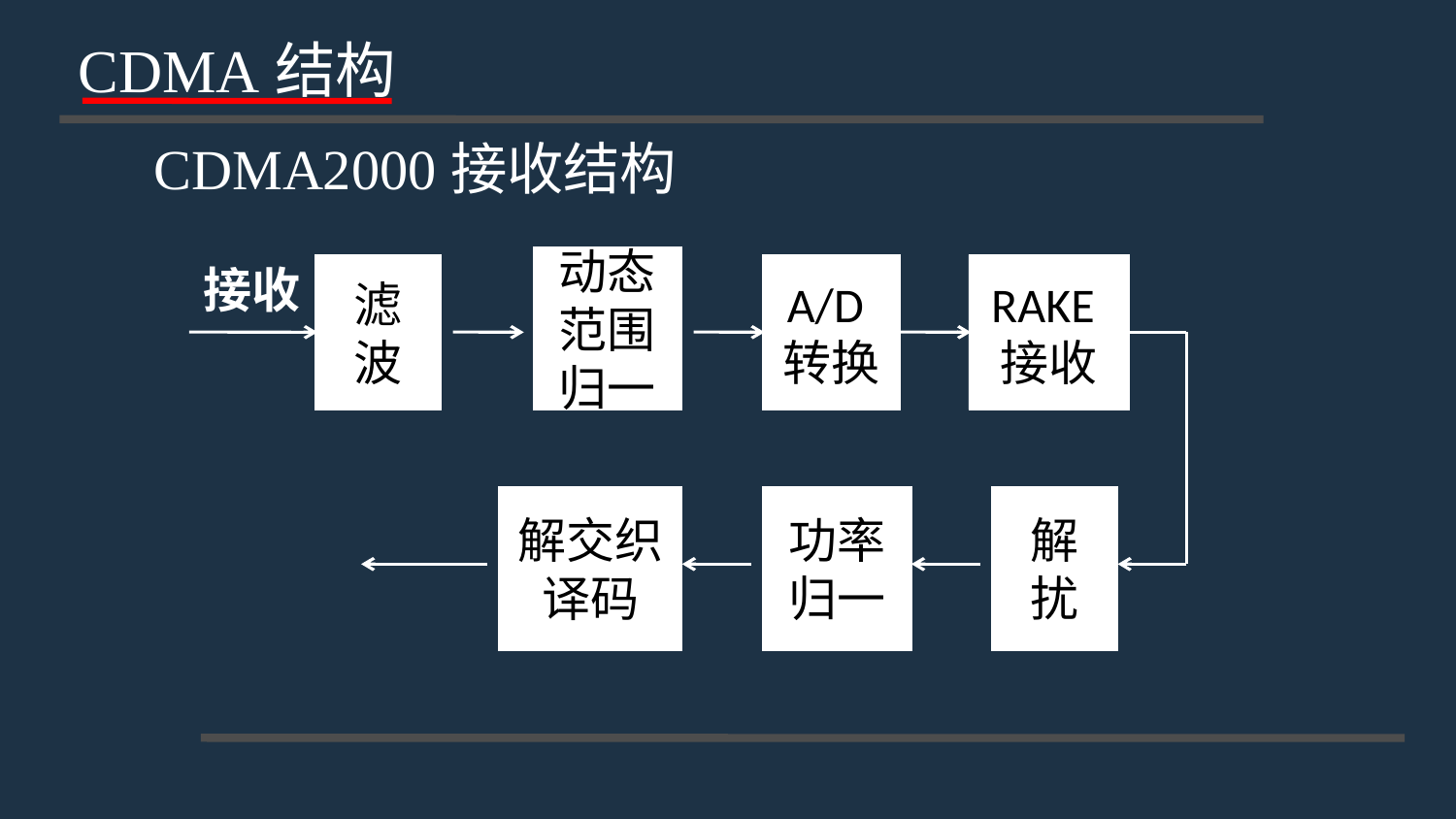

CDMA结构

CDMA2000接收结构
接收
动态范围归一
滤波
A/D转换
RAKE接收
解交织译码
功率归一
解扰